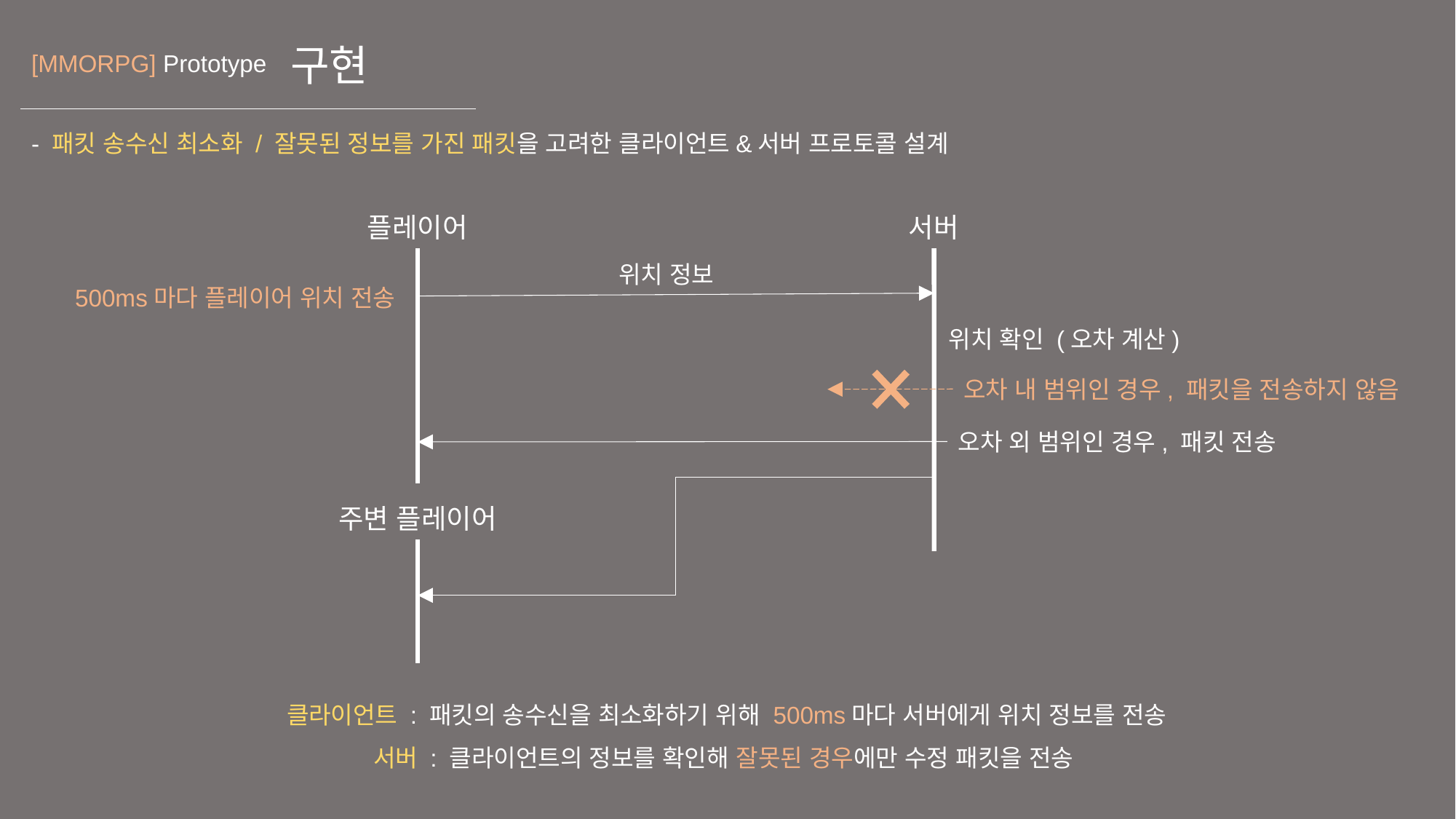

# 구현
[MMORPG] Prototype
- 패킷 송수신 최소화 / 잘못된 정보를 가진 패킷을 고려한 클라이언트&서버 프로토콜 설계
플레이어
서버
위치 정보
500ms마다 플레이어 위치 전송
위치 확인 (오차 계산)

오차 내 범위인 경우, 패킷을 전송하지 않음
오차 외 범위인 경우, 패킷 전송
주변 플레이어
클라이언트 : 패킷의 송수신을 최소화하기 위해 500ms마다 서버에게 위치 정보를 전송
서버 : 클라이언트의 정보를 확인해 잘못된 경우에만 수정 패킷을 전송